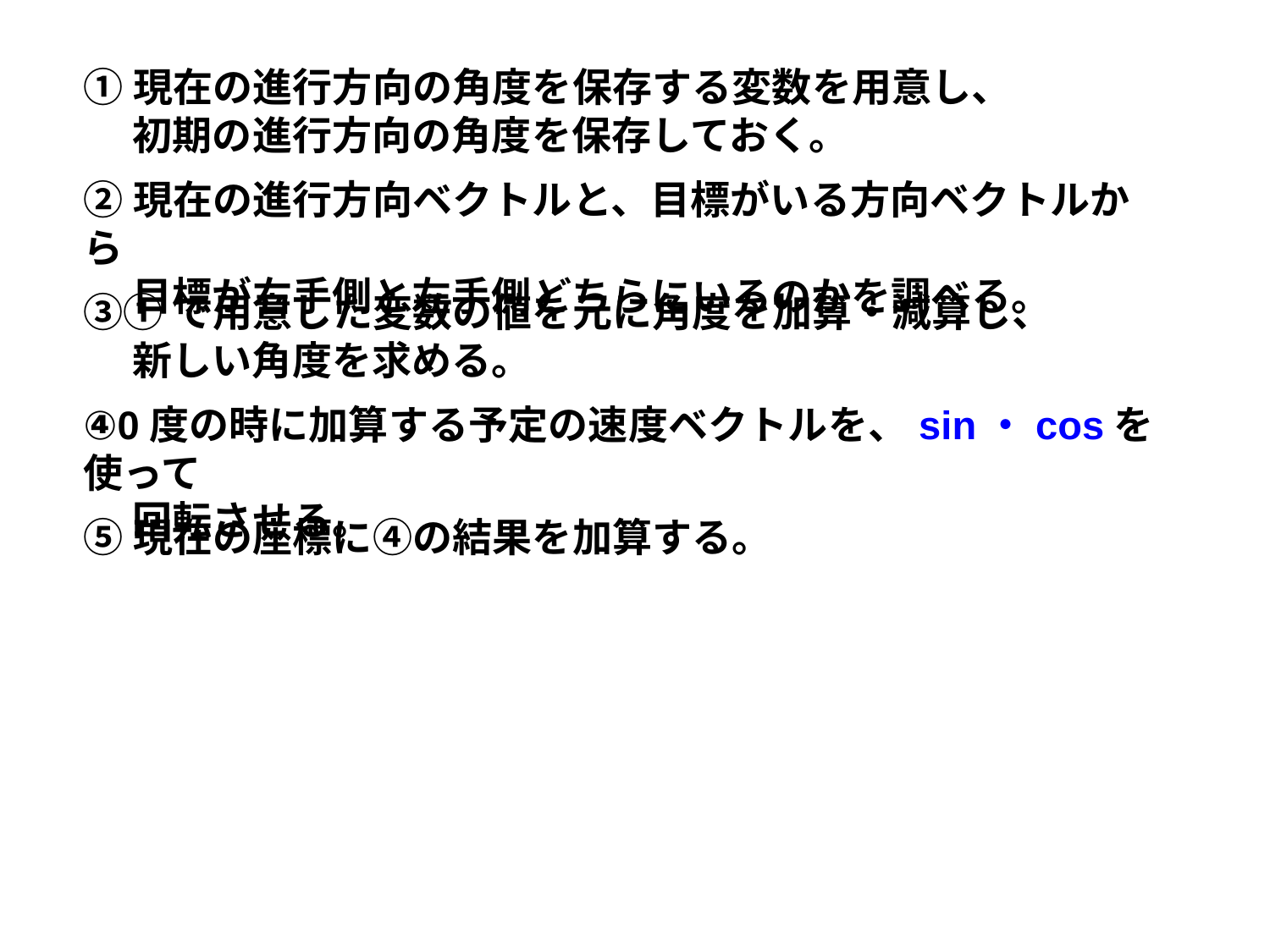

①現在の進行方向の角度を保存する変数を用意し、
　 初期の進行方向の角度を保存しておく。
②現在の進行方向ベクトルと、目標がいる方向ベクトルから
　 目標が右手側と左手側どちらにいるのかを調べる。
③①で用意した変数の値を元に角度を加算・減算し、
　 新しい角度を求める。
④0度の時に加算する予定の速度ベクトルを、sin・cosを使って
　 回転させる。
⑤現在の座標に④の結果を加算する。